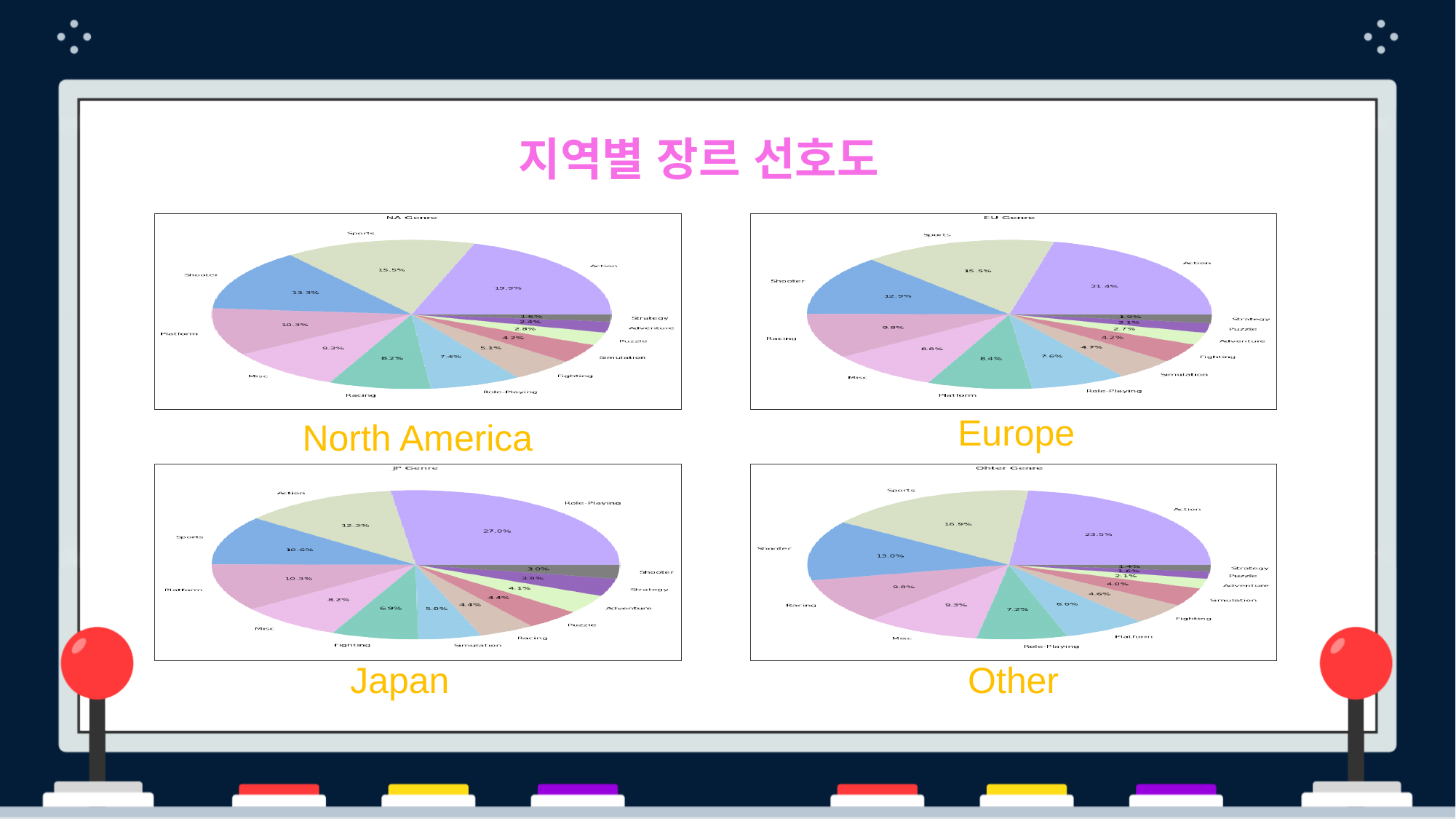

지역별 장르 선호도

Europe
North America

Other
Japan